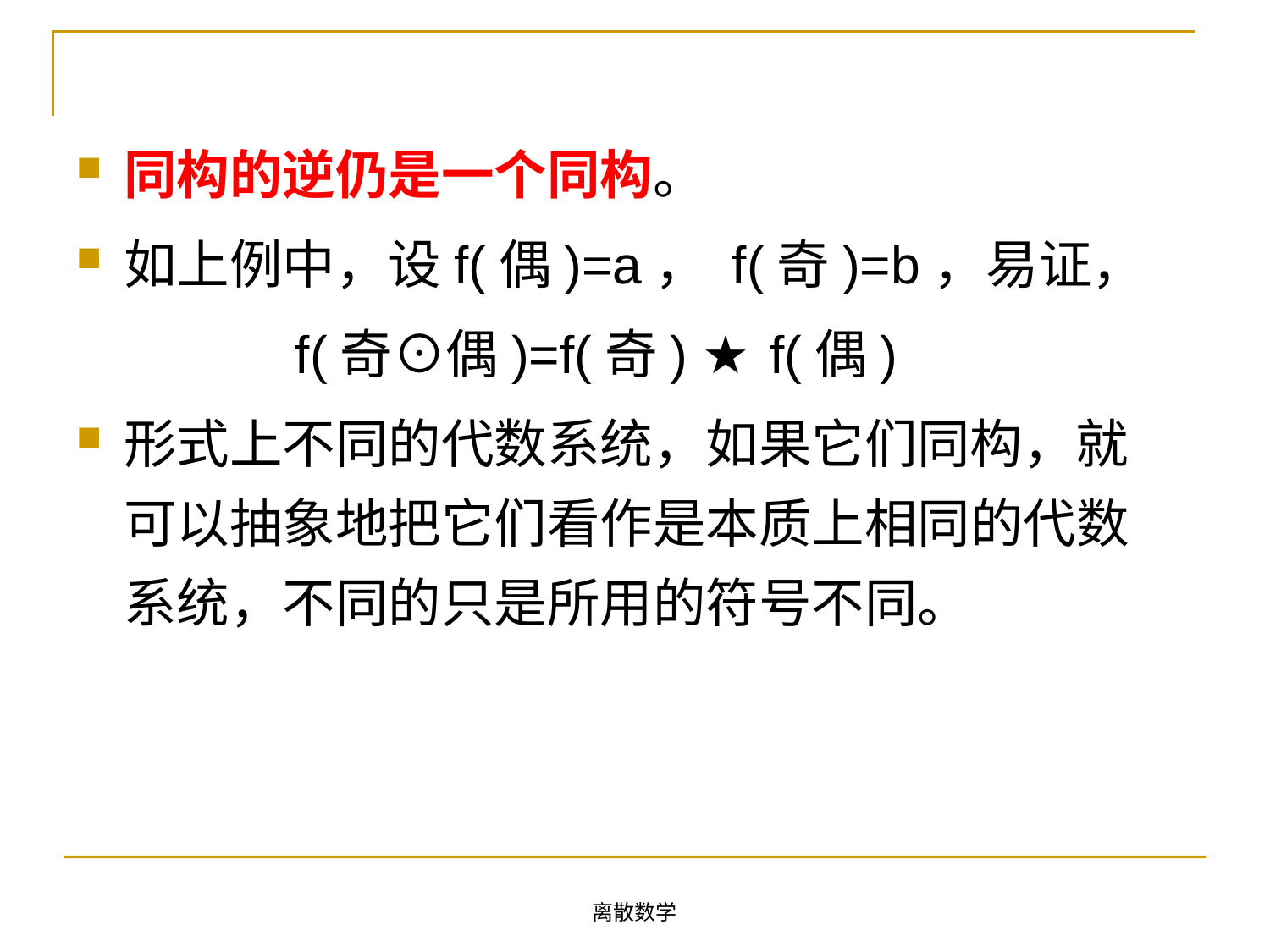

同构的逆仍是一个同构。
如上例中，设f(偶)=a， f(奇)=b，易证，
               f(奇⊙偶)=f(奇) ★ f(偶)
形式上不同的代数系统，如果它们同构，就可以抽象地把它们看作是本质上相同的代数系统，不同的只是所用的符号不同。

39
离散数学